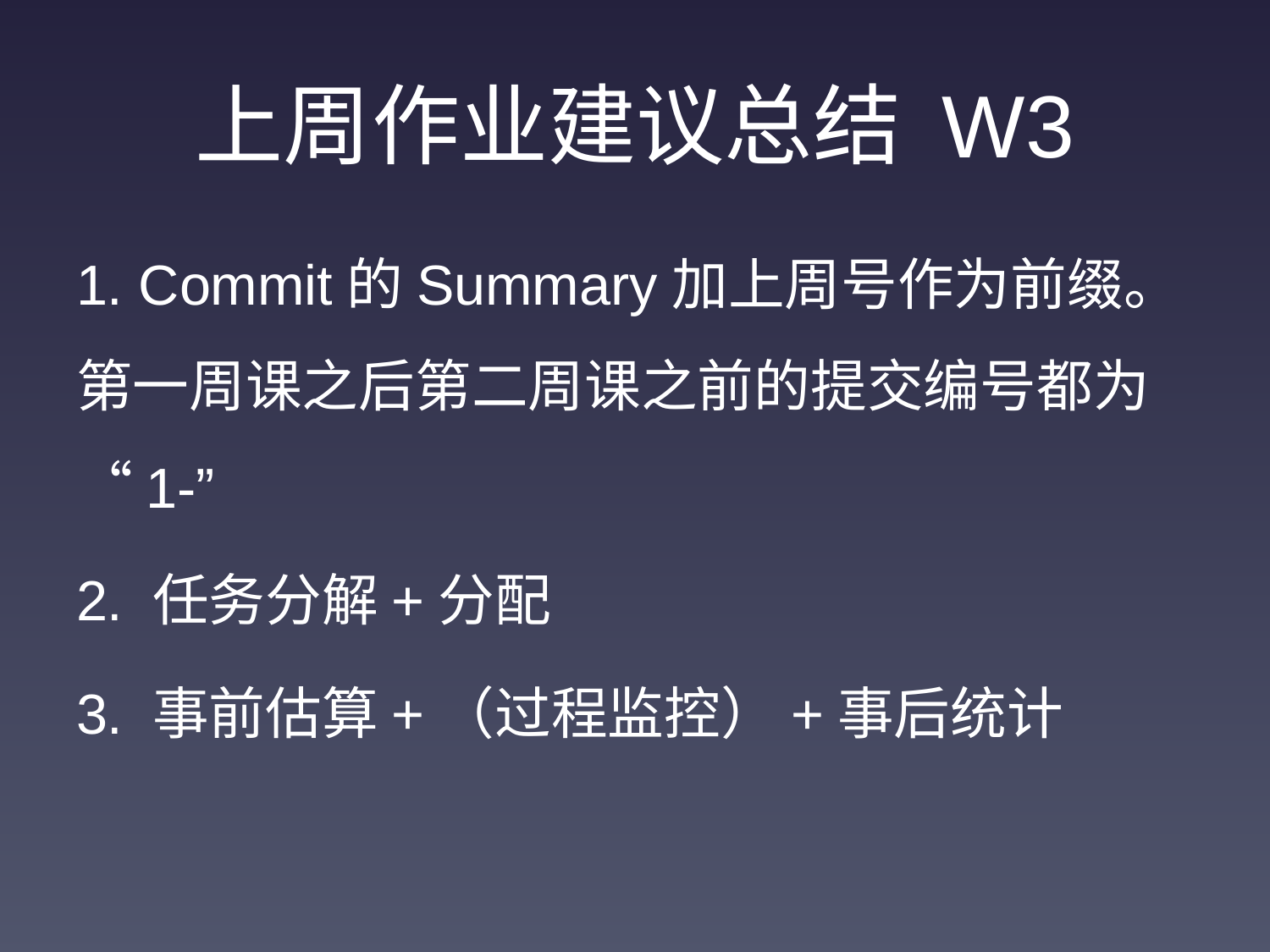

# 上周作业建议总结 W3
1. Commit的Summary加上周号作为前缀。第一周课之后第二周课之前的提交编号都为“1-”
2. 任务分解+分配
3. 事前估算+（过程监控）+事后统计